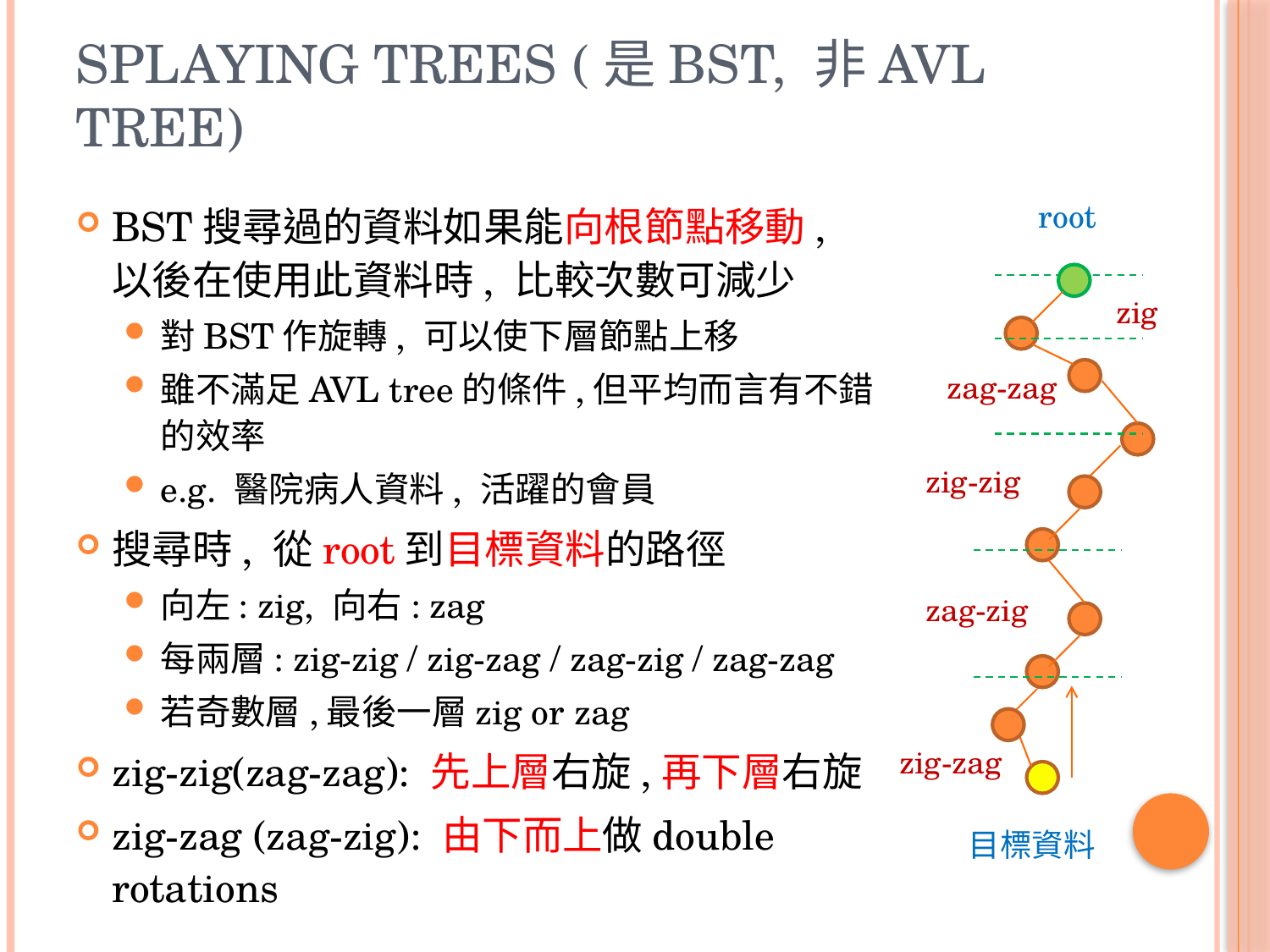

# Splaying Trees (是BST, 非AVL Tree)
BST搜尋過的資料如果能向根節點移動, 以後在使用此資料時, 比較次數可減少
對BST作旋轉, 可以使下層節點上移
雖不滿足AVL tree的條件,但平均而言有不錯的效率
e.g. 醫院病人資料, 活躍的會員
搜尋時, 從root到目標資料的路徑
向左: zig, 向右: zag
每兩層: zig-zig / zig-zag / zag-zig / zag-zag
若奇數層,最後一層zig or zag
zig-zig(zag-zag): 先上層右旋,再下層右旋
zig-zag (zag-zig): 由下而上做double rotations
root

zig

zag-zag

zig-zig

zag-zig

zig-zag

目標資料